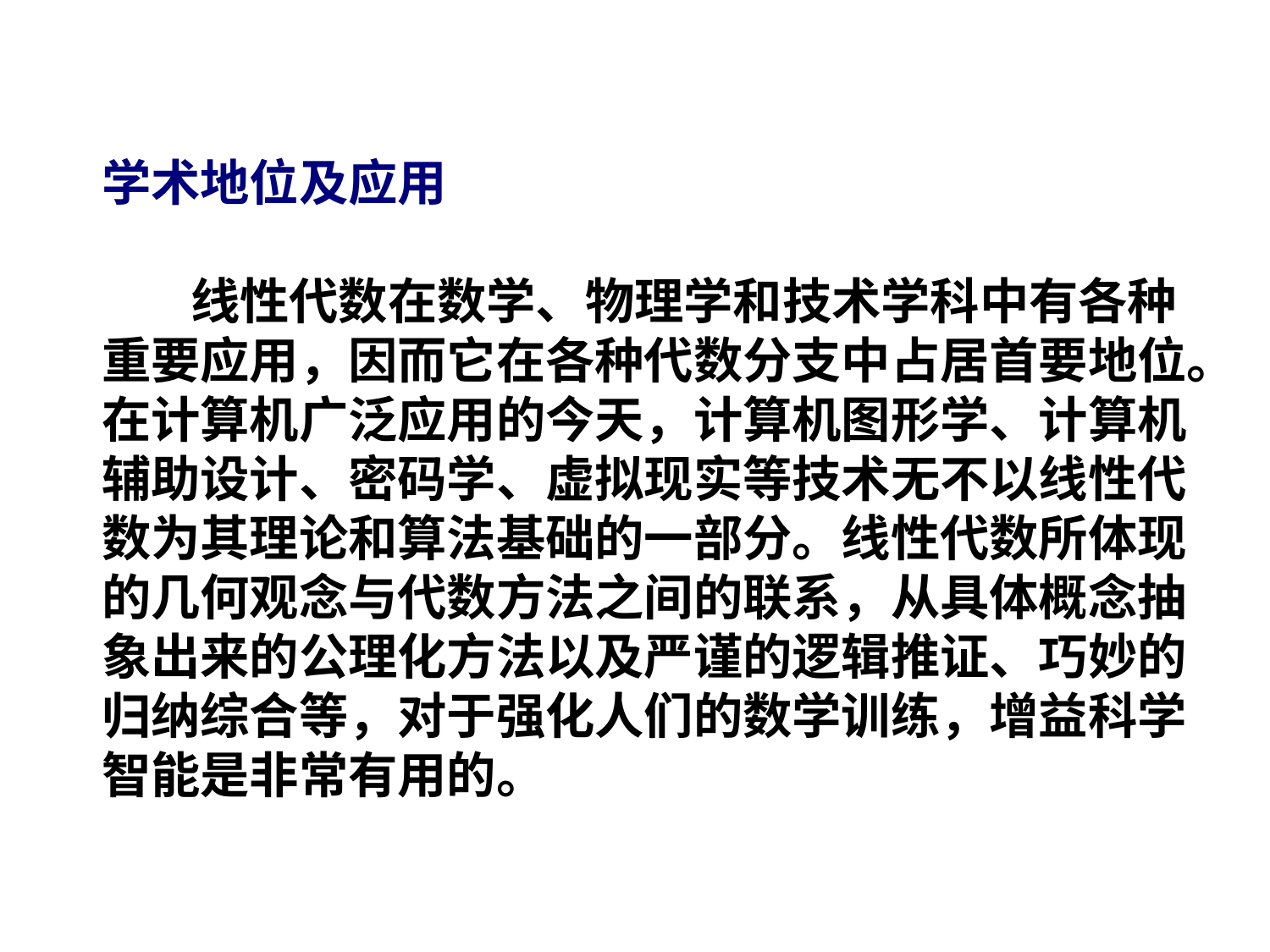

学术地位及应用

       线性代数在数学、物理学和技术学科中有各种重要应用，因而它在各种代数分支中占居首要地位。在计算机广泛应用的今天，计算机图形学、计算机辅助设计、密码学、虚拟现实等技术无不以线性代数为其理论和算法基础的一部分。线性代数所体现的几何观念与代数方法之间的联系，从具体概念抽象出来的公理化方法以及严谨的逻辑推证、巧妙的归纳综合等，对于强化人们的数学训练，增益科学智能是非常有用的。